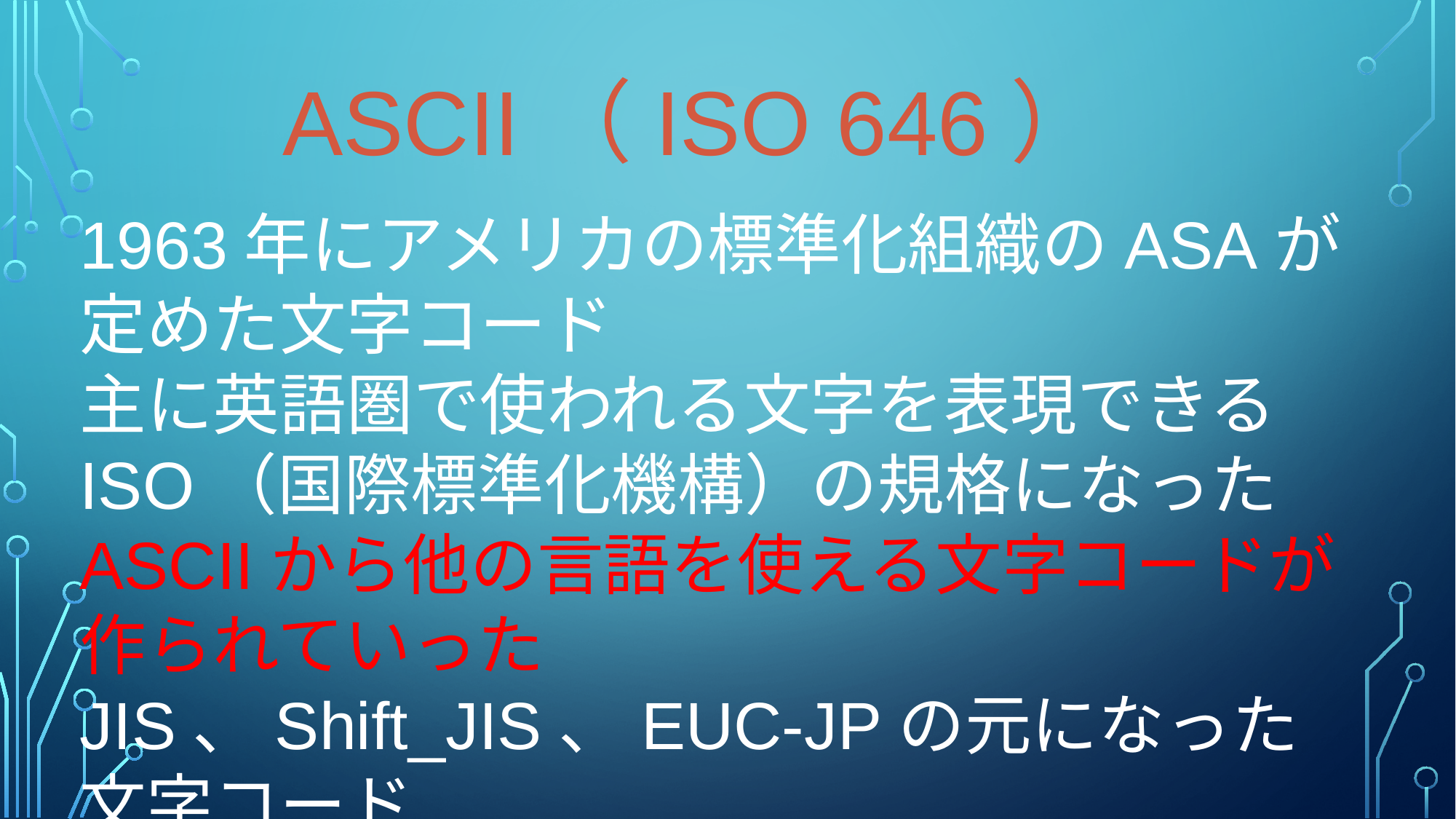

# ASCII（Iso 646）
1963年にアメリカの標準化組織のASAが定めた文字コード
主に英語圏で使われる文字を表現できる
ISO（国際標準化機構）の規格になった
ASCIIから他の言語を使える文字コードが作られていった
JIS、Shift_JIS、EUC-JPの元になった文字コード